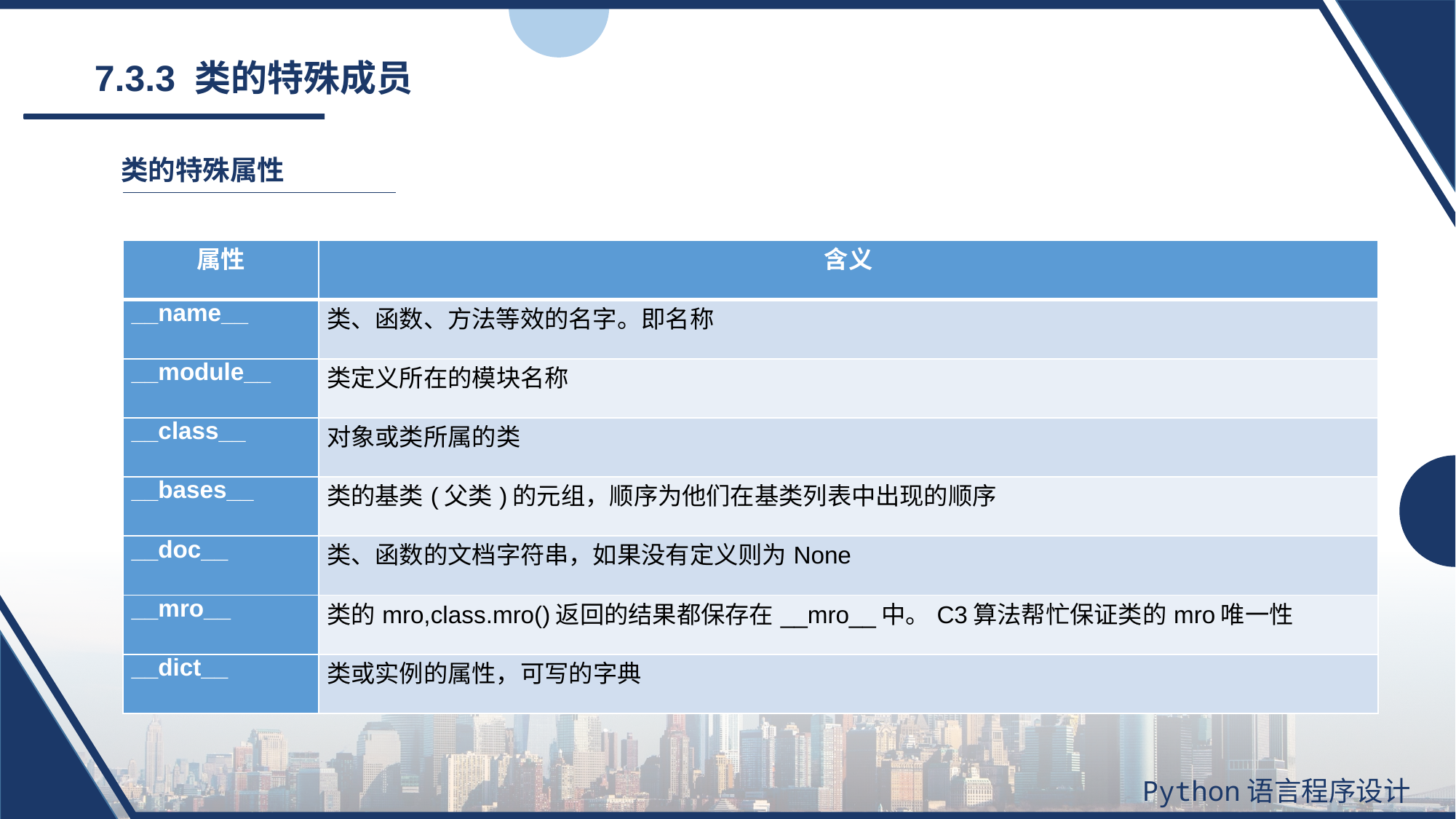

# 7.3.3 类的特殊成员
类的特殊属性
| 属性 | 含义 |
| --- | --- |
| \_\_name\_\_ | 类、函数、方法等效的名字。即名称 |
| \_\_module\_\_ | 类定义所在的模块名称 |
| \_\_class\_\_ | 对象或类所属的类 |
| \_\_bases\_\_ | 类的基类(父类)的元组，顺序为他们在基类列表中出现的顺序 |
| \_\_doc\_\_ | 类、函数的文档字符串，如果没有定义则为None |
| \_\_mro\_\_ | 类的mro,class.mro()返回的结果都保存在\_\_mro\_\_中。C3算法帮忙保证类的mro唯一性 |
| \_\_dict\_\_ | 类或实例的属性，可写的字典 |